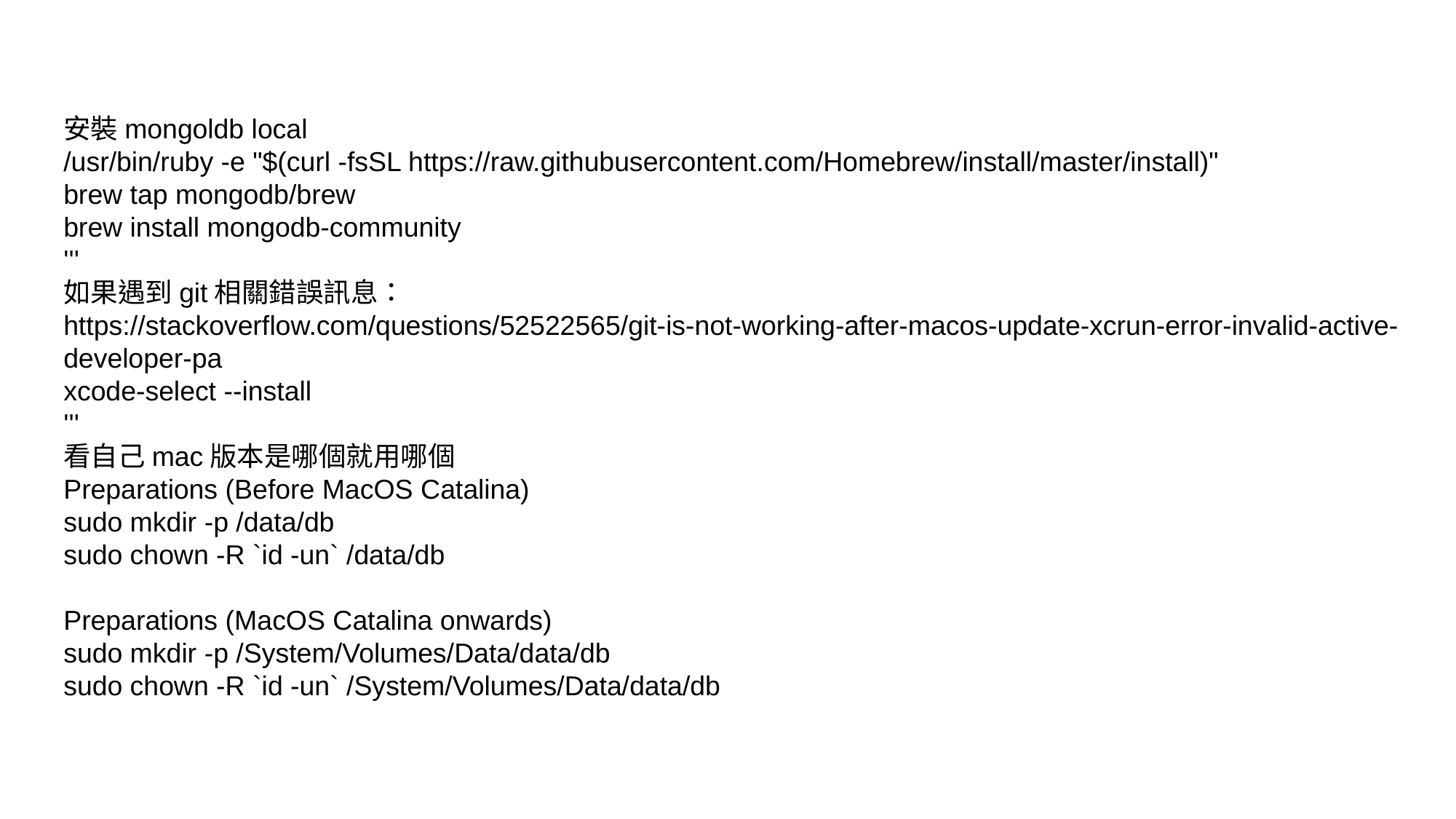

安裝mongoldb local
/usr/bin/ruby -e "$(curl -fsSL https://raw.githubusercontent.com/Homebrew/install/master/install)"
brew tap mongodb/brew
brew install mongodb-community
'''
如果遇到git相關錯誤訊息：
https://stackoverflow.com/questions/52522565/git-is-not-working-after-macos-update-xcrun-error-invalid-active-developer-pa
xcode-select --install
'''
看自己mac版本是哪個就用哪個
Preparations (Before MacOS Catalina)
sudo mkdir -p /data/db
sudo chown -R `id -un` /data/db

Preparations (MacOS Catalina onwards)
sudo mkdir -p /System/Volumes/Data/data/db
sudo chown -R `id -un` /System/Volumes/Data/data/db